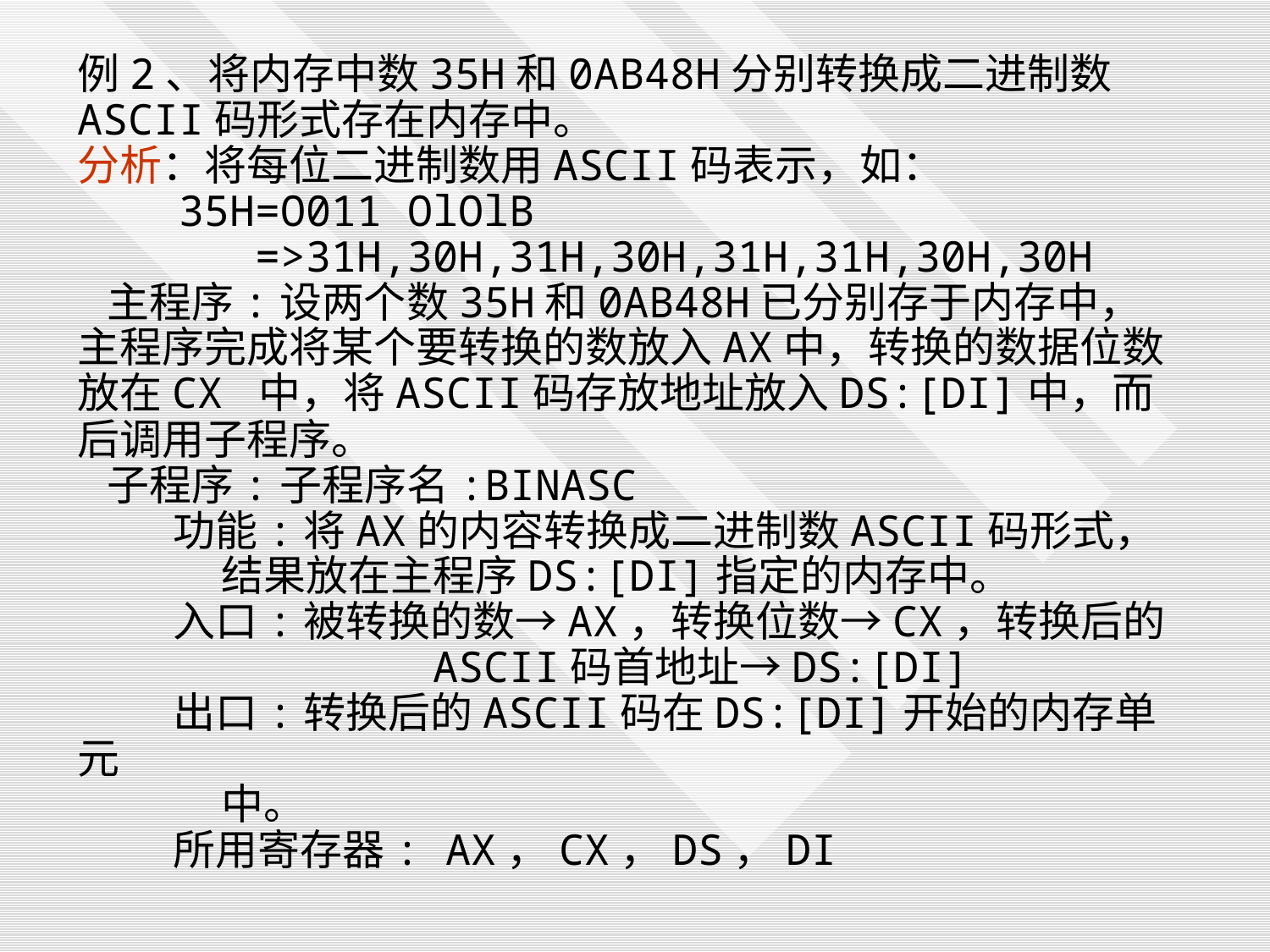

例2、将内存中数35H和0AB48H分别转换成二进制数ASCII码形式存在内存中。
分析：将每位二进制数用ASCII码表示，如：
    35H=O011 OlOlB
       =>31H,30H,31H,30H,31H,31H,30H,30H
  主程序:设两个数35H和0AB48H已分别存于内存中，主程序完成将某个要转换的数放入AX中，转换的数据位数放在CX 中，将ASCII码存放地址放入DS:[DI]中，而后调用子程序。
  子程序:子程序名:BINASC
         功能:将AX的内容转换成二进制数ASCII码形式，
              结果放在主程序DS:[DI]指定的内存中。
         入口:被转换的数→AX，转换位数→CX，转换后的
              ASCII码首地址→DS:[DI]
         出口:转换后的ASCII码在DS:[DI]开始的内存单元
              中。
         所用寄存器: AX，CX，DS，DI